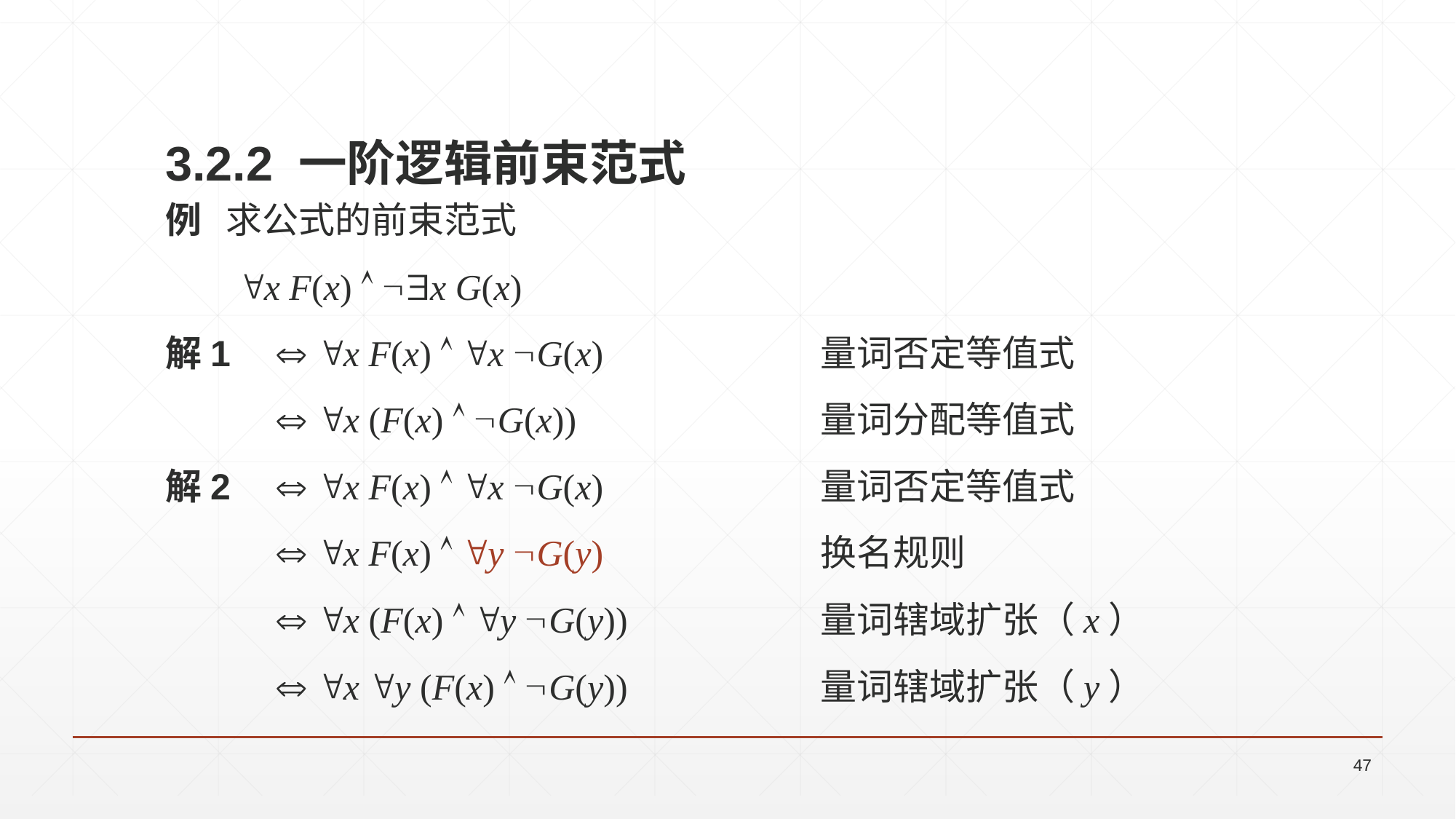

3.2.2 一阶逻辑前束范式
例   求公式的前束范式
        ∀x F(x) ∧ ¬∃x G(x)
解1 	⇔ ∀x F(x) ∧ ∀x ¬G(x)                 	量词否定等值式
	⇔ ∀x (F(x) ∧ ¬G(x))                    	量词分配等值式
解2  	⇔ ∀x F(x) ∧ ∀x ¬G(x)                 	量词否定等值式
	⇔ ∀x F(x) ∧ ∀y ¬G(y)                	换名规则
	⇔ ∀x (F(x) ∧ ∀y ¬G(y))              	量词辖域扩张（x）
	⇔ ∀x ∀y (F(x) ∧ ¬G(y))              	量词辖域扩张（y）
47